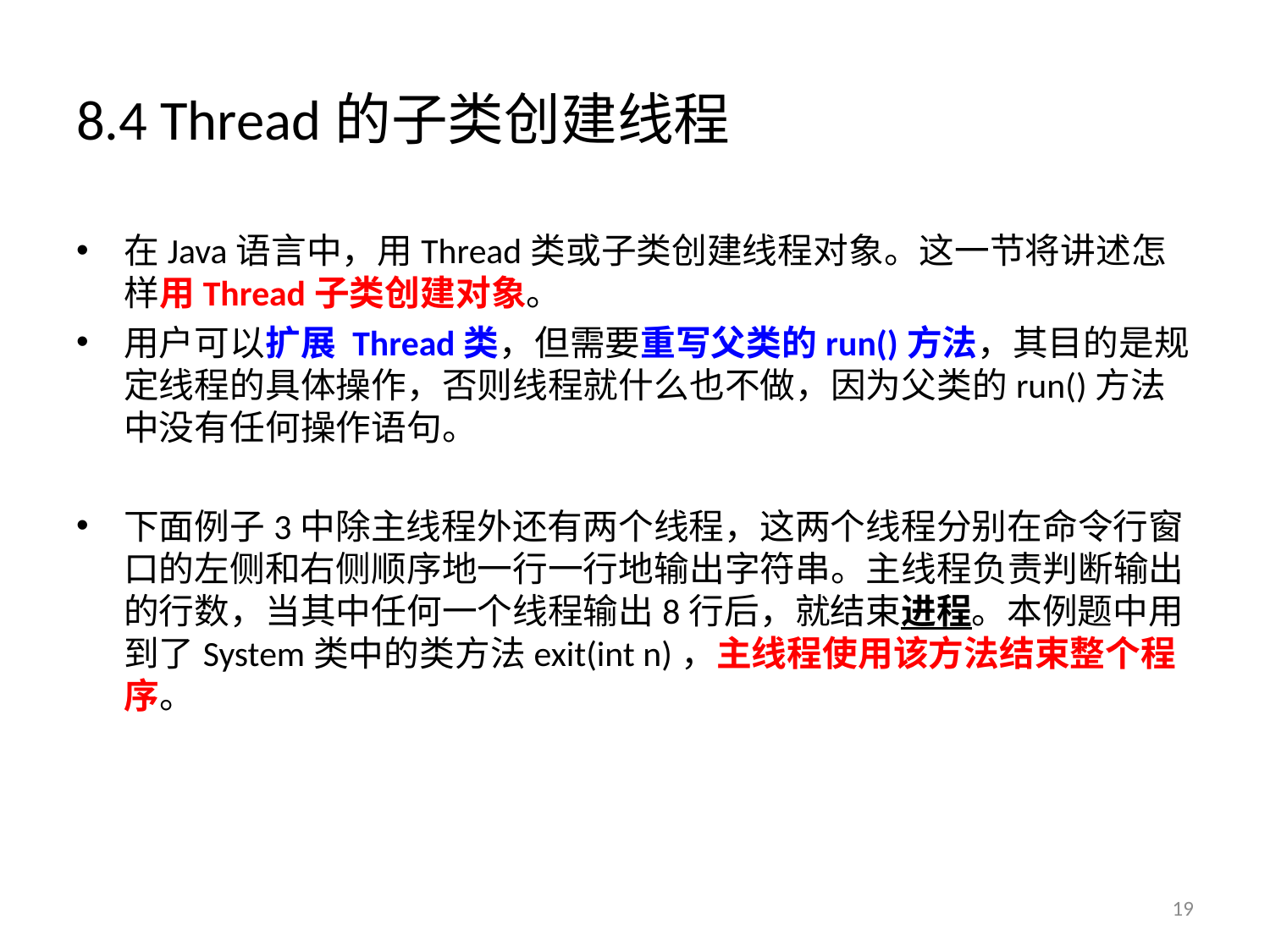

# 8.4 Thread的子类创建线程
在Java语言中，用Thread类或子类创建线程对象。这一节将讲述怎样用Thread子类创建对象。
用户可以扩展 Thread类，但需要重写父类的run()方法，其目的是规定线程的具体操作，否则线程就什么也不做，因为父类的run()方法中没有任何操作语句。

下面例子3中除主线程外还有两个线程，这两个线程分别在命令行窗口的左侧和右侧顺序地一行一行地输出字符串。主线程负责判断输出的行数，当其中任何一个线程输出8行后，就结束进程。本例题中用到了System类中的类方法exit(int n)，主线程使用该方法结束整个程序。
19